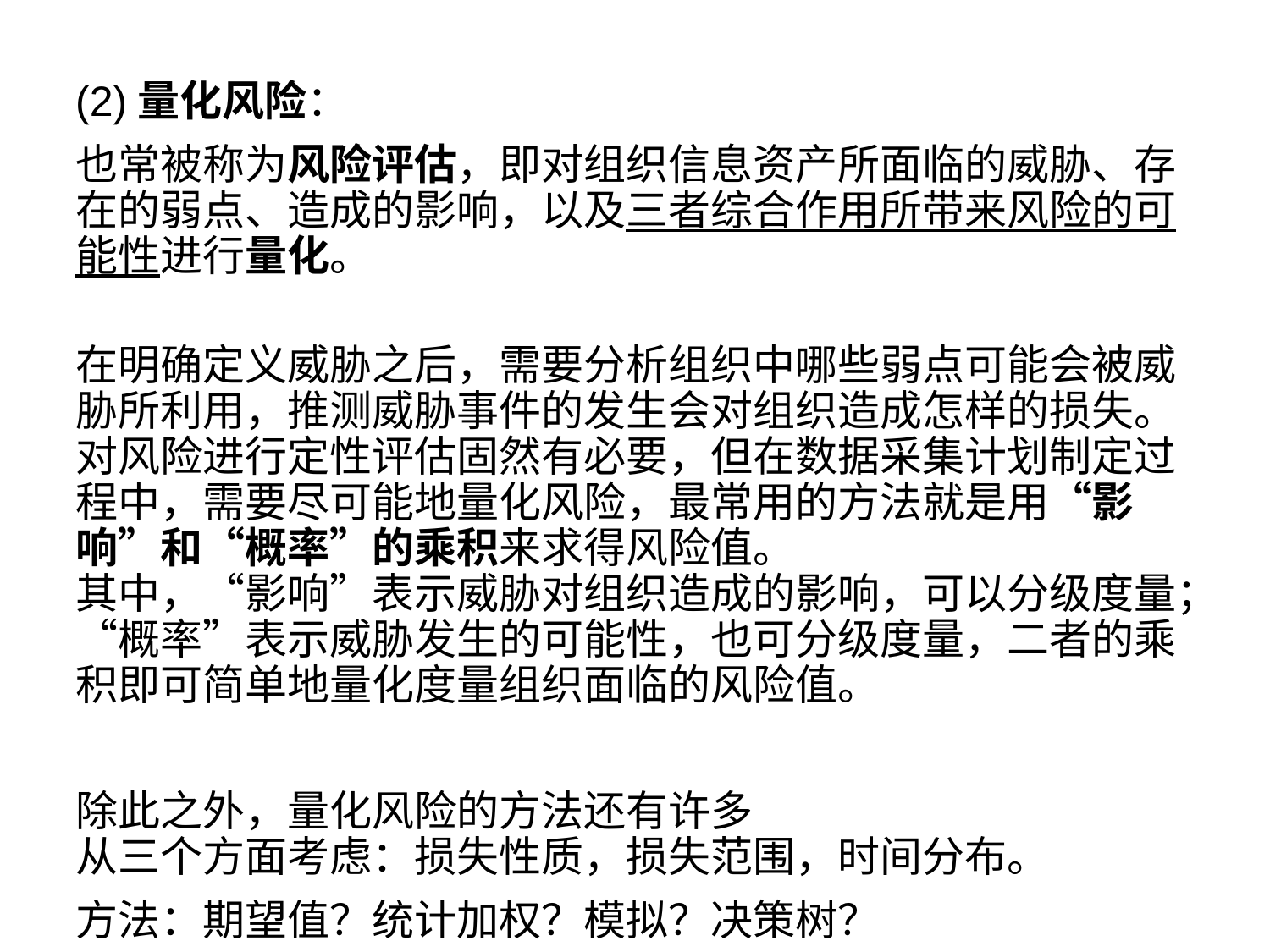

(2)量化风险：
也常被称为风险评估，即对组织信息资产所面临的威胁、存在的弱点、造成的影响，以及三者综合作用所带来风险的可能性进行量化。
在明确定义威胁之后，需要分析组织中哪些弱点可能会被威胁所利用，推测威胁事件的发生会对组织造成怎样的损失。
对风险进行定性评估固然有必要，但在数据采集计划制定过程中，需要尽可能地量化风险，最常用的方法就是用“影响”和“概率”的乘积来求得风险值。
其中，“影响”表示威胁对组织造成的影响，可以分级度量；“概率”表示威胁发生的可能性，也可分级度量，二者的乘积即可简单地量化度量组织面临的风险值。

除此之外，量化风险的方法还有许多
从三个方面考虑：损失性质，损失范围，时间分布。
方法：期望值？统计加权？模拟？决策树？